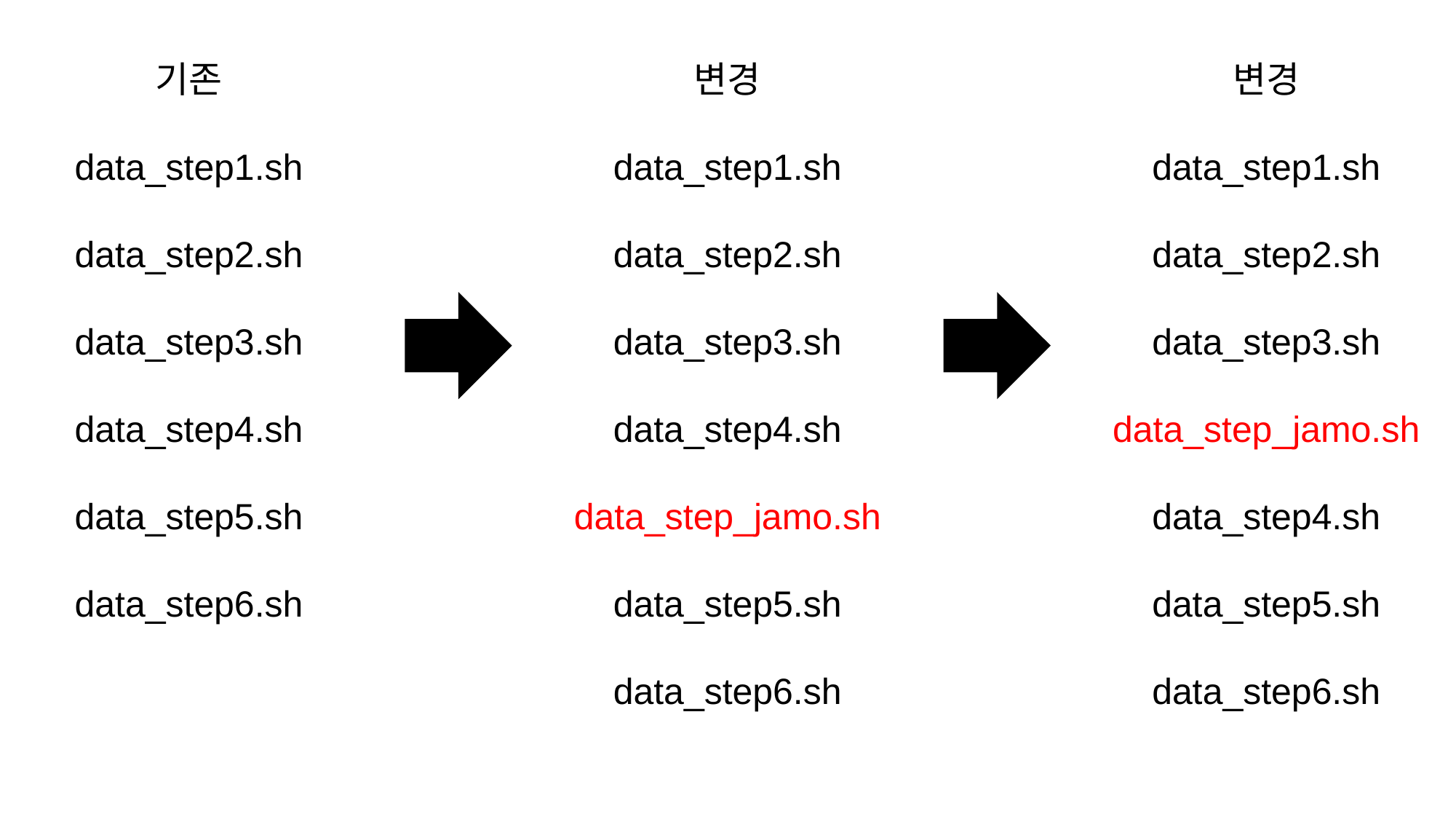

변경

data_step1.sh

data_step2.sh

data_step3.sh

data_step4.sh

data_step_jamo.sh

data_step5.sh

data_step6.sh

변경

data_step1.sh

data_step2.sh

data_step3.sh

data_step_jamo.sh

data_step4.sh

data_step5.sh

data_step6.sh

기존

data_step1.sh

data_step2.sh

data_step3.sh

data_step4.sh

data_step5.sh

data_step6.sh